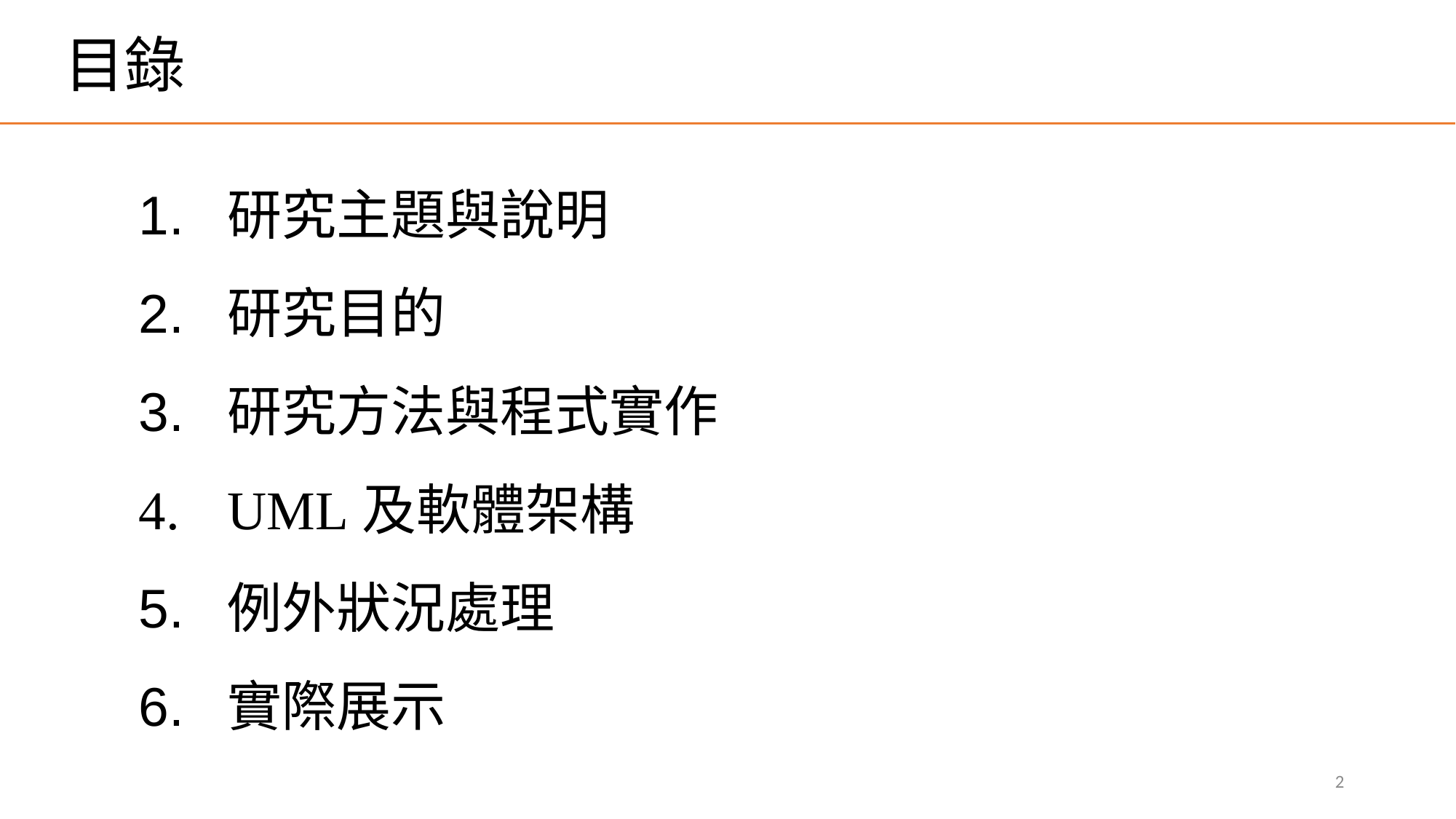

目錄
研究主題與說明
研究目的
研究方法與程式實作
UML及軟體架構
例外狀況處理
實際展示
2